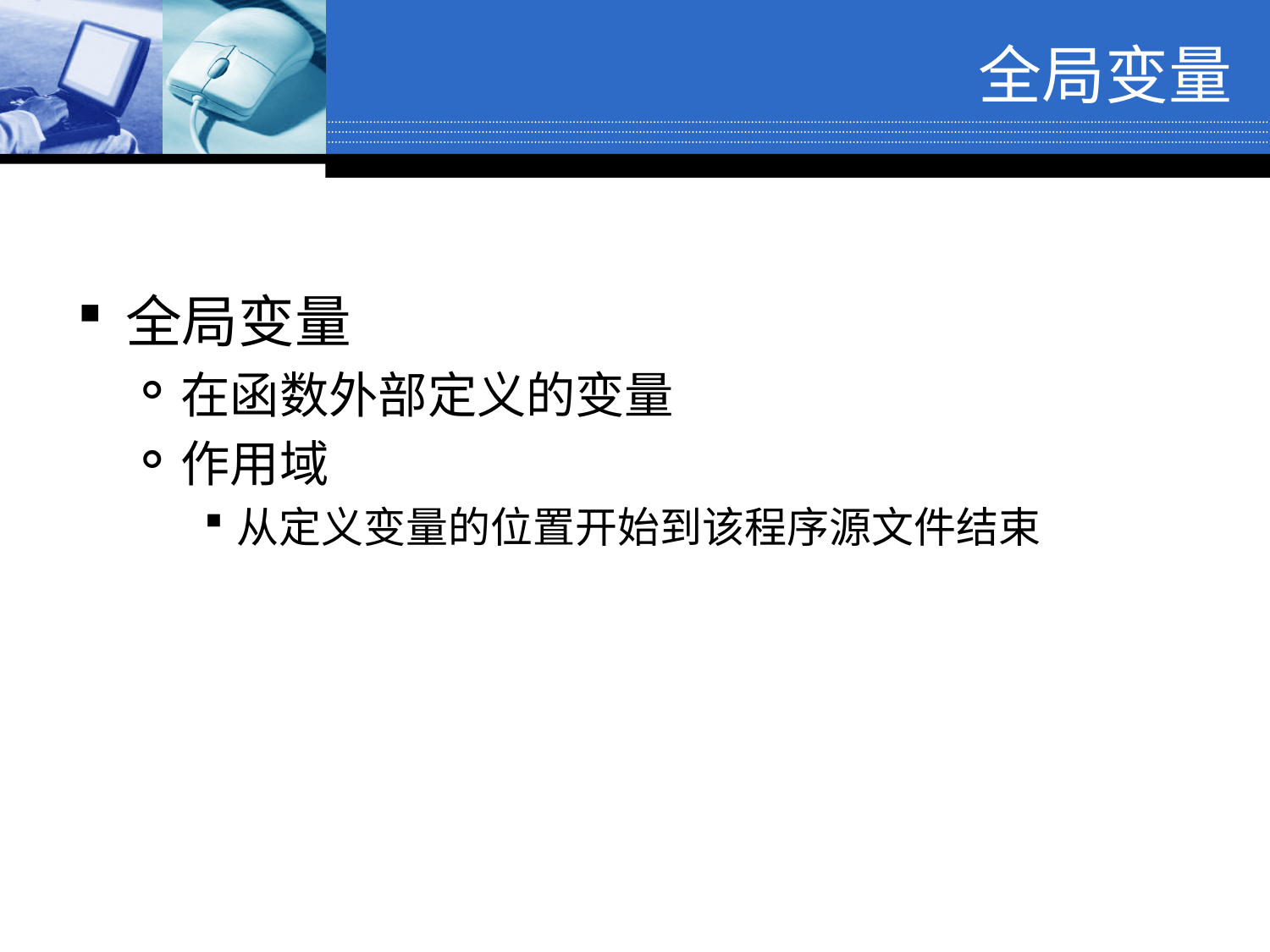

全局变量
全局变量
在函数外部定义的变量
作用域
从定义变量的位置开始到该程序源文件结束